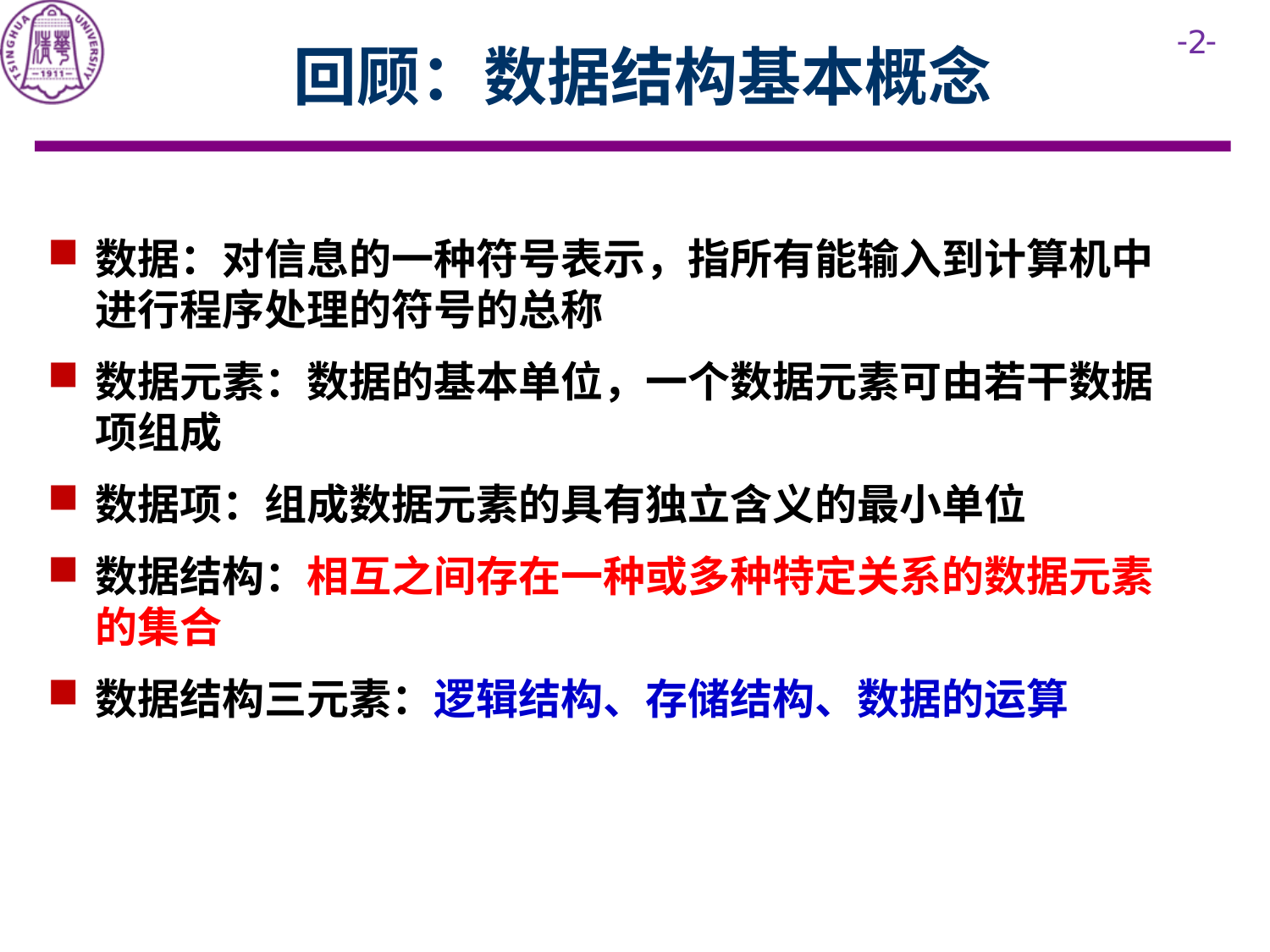

# 回顾：数据结构基本概念
数据：对信息的一种符号表示，指所有能输入到计算机中进行程序处理的符号的总称
数据元素：数据的基本单位，一个数据元素可由若干数据项组成
数据项：组成数据元素的具有独立含义的最小单位
数据结构：相互之间存在一种或多种特定关系的数据元素的集合
数据结构三元素：逻辑结构、存储结构、数据的运算